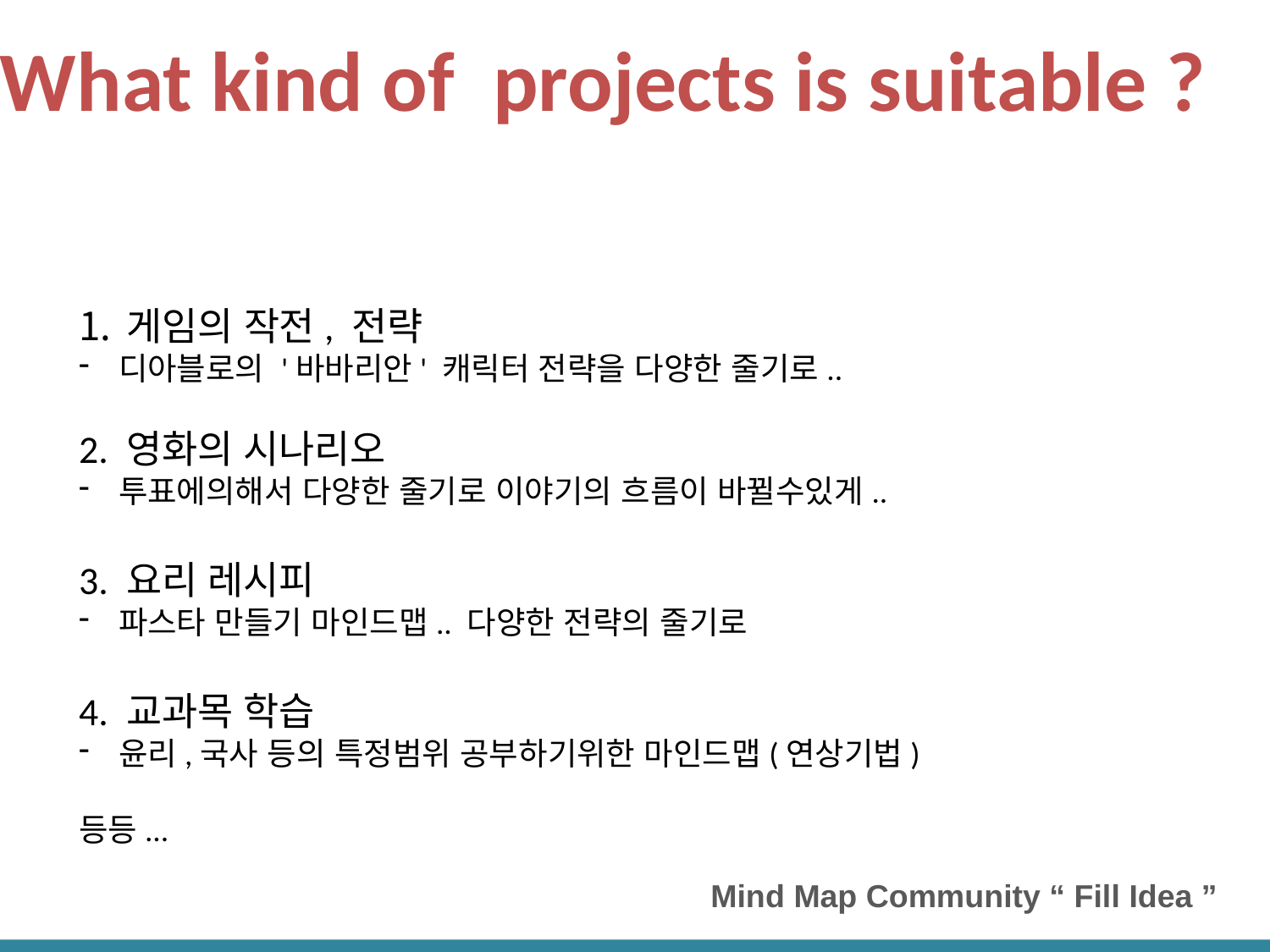

What kind of  projects is suitable ?
게임의 작전, 전략
디아블로의 '바바리안' 캐릭터 전략을 다양한 줄기로..

2. 영화의 시나리오
투표에의해서 다양한 줄기로 이야기의 흐름이 바뀔수있게..

3. 요리 레시피
파스타 만들기 마인드맵.. 다양한 전략의 줄기로

4. 교과목 학습
윤리,국사 등의 특정범위 공부하기위한 마인드맵(연상기법)

등등...
Mind Map Community “ Fill Idea ”